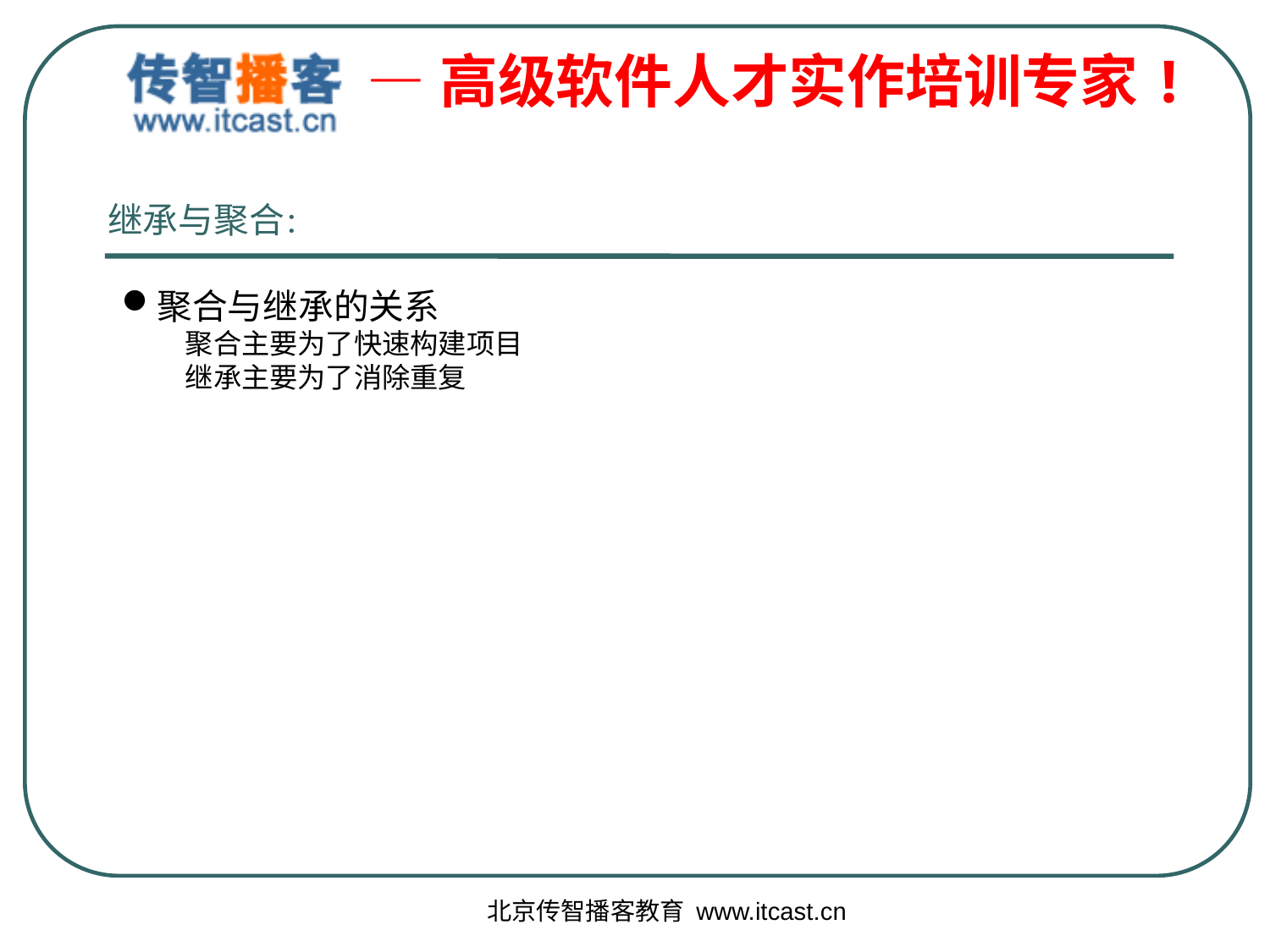

继承与聚合：
聚合与继承的关系
聚合主要为了快速构建项目
继承主要为了消除重复
北京传智播客教育 www.itcast.cn